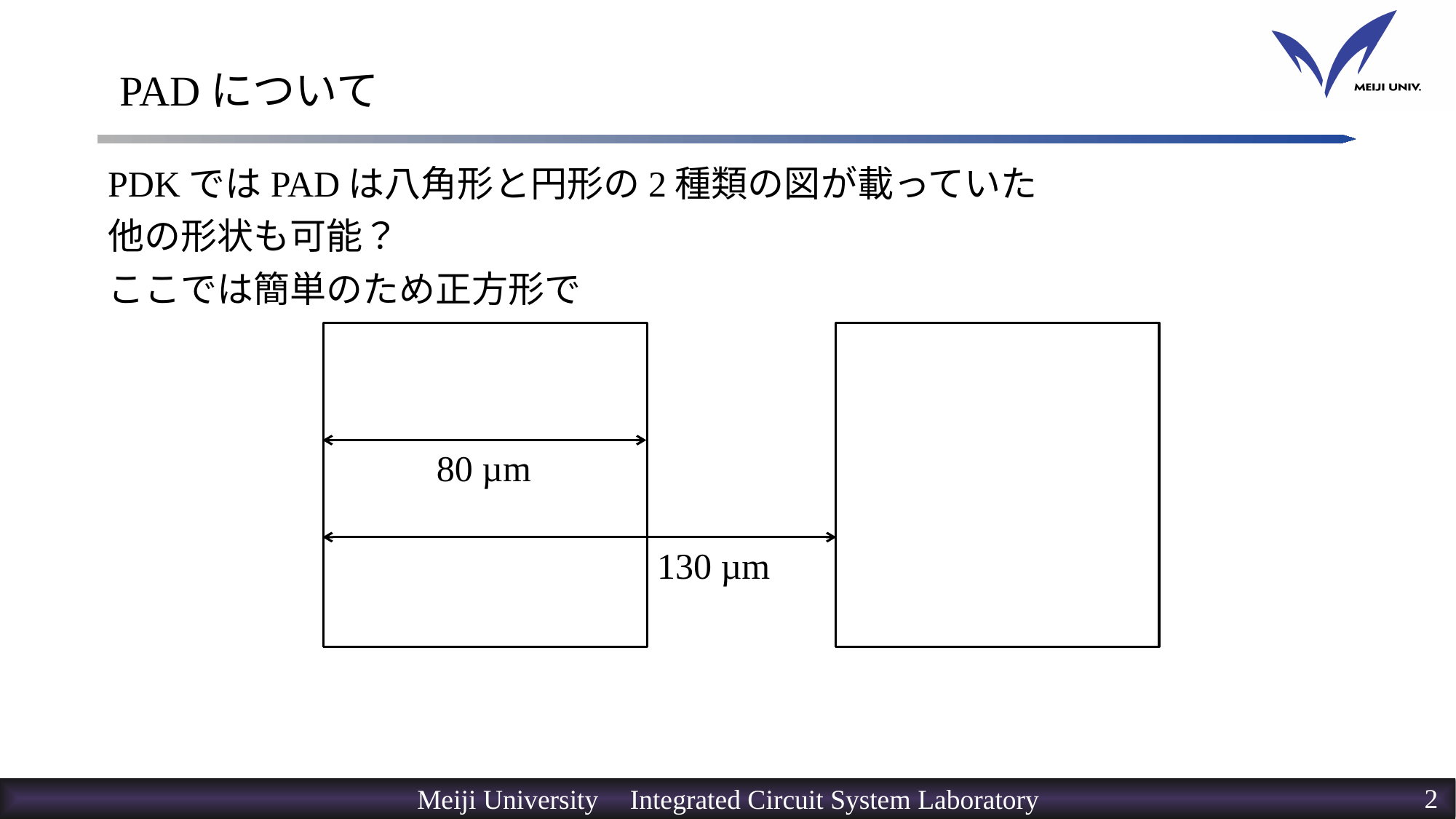

# PADについて
PDKではPADは八角形と円形の2種類の図が載っていた
他の形状も可能？
ここでは簡単のため正方形で

80 µm
130 µm